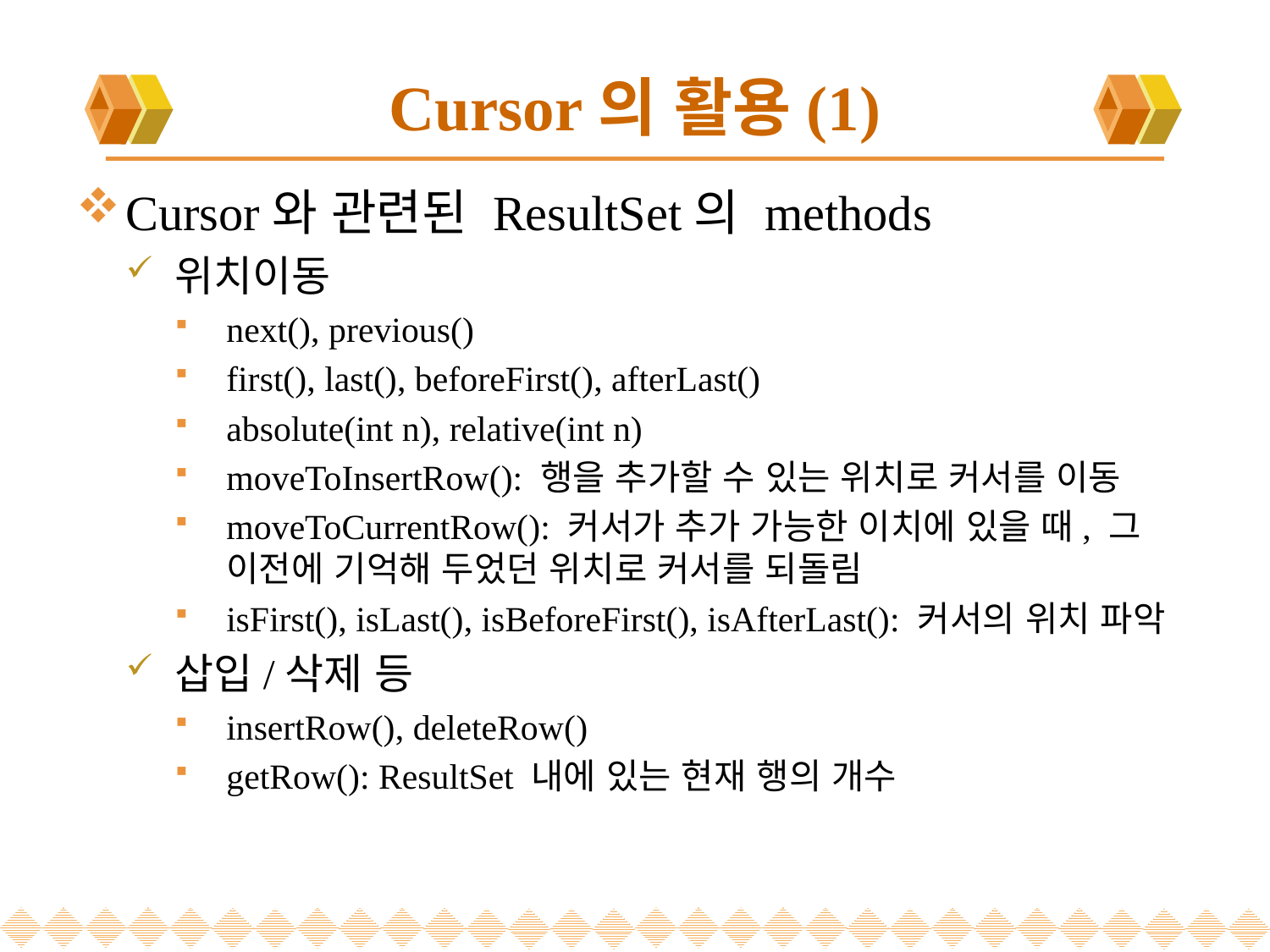

# Cursor의 활용(1)
Cursor와 관련된 ResultSet의 methods
위치이동
next(), previous()
first(), last(), beforeFirst(), afterLast()
absolute(int n), relative(int n)
moveToInsertRow(): 행을 추가할 수 있는 위치로 커서를 이동
moveToCurrentRow(): 커서가 추가 가능한 이치에 있을 때, 그 이전에 기억해 두었던 위치로 커서를 되돌림
isFirst(), isLast(), isBeforeFirst(), isAfterLast(): 커서의 위치 파악
삽입/삭제 등
insertRow(), deleteRow()
getRow(): ResultSet 내에 있는 현재 행의 개수